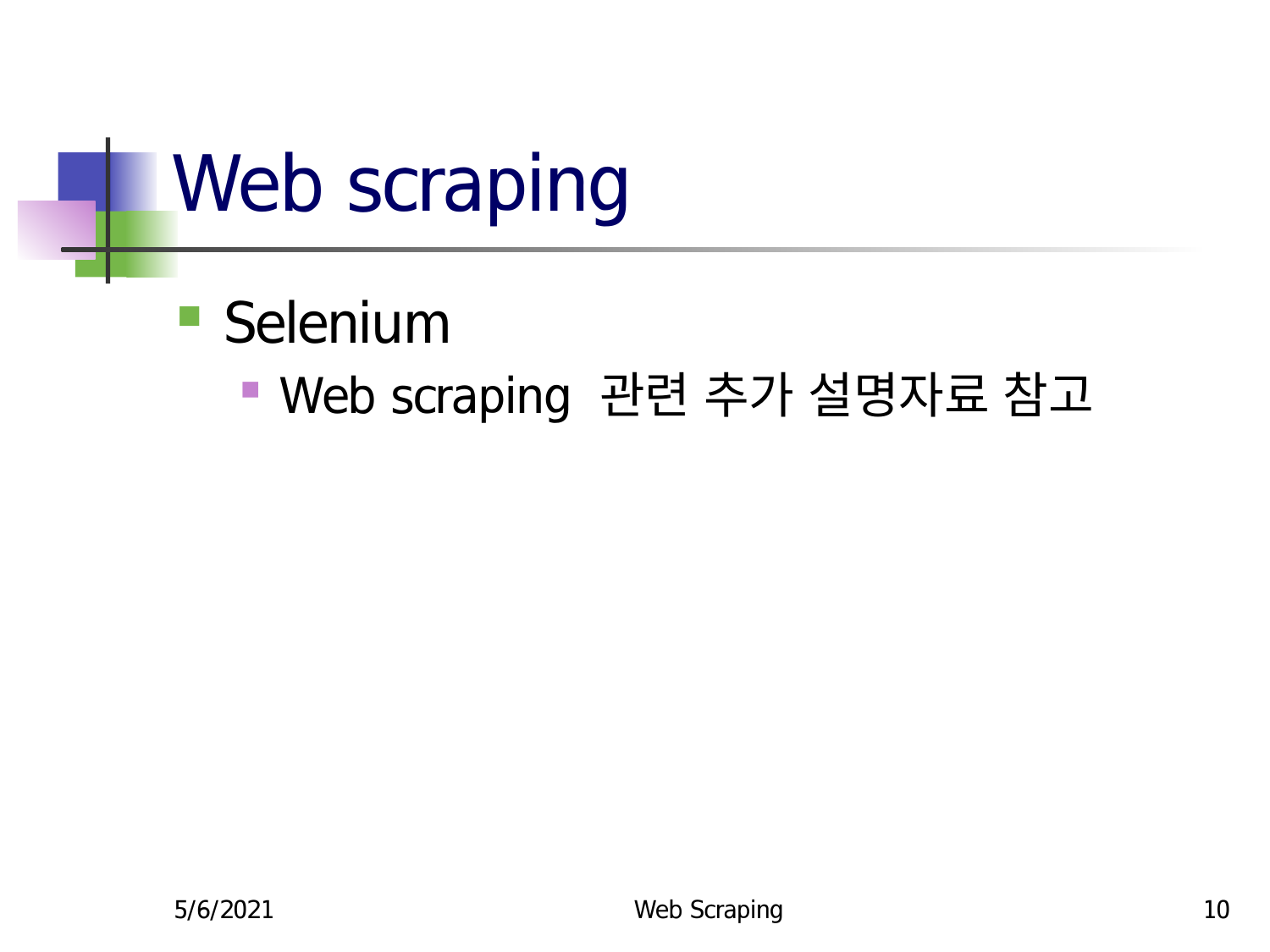

# Web scraping
Selenium
Web scraping 관련 추가 설명자료 참고
5/6/2021
Web Scraping
10